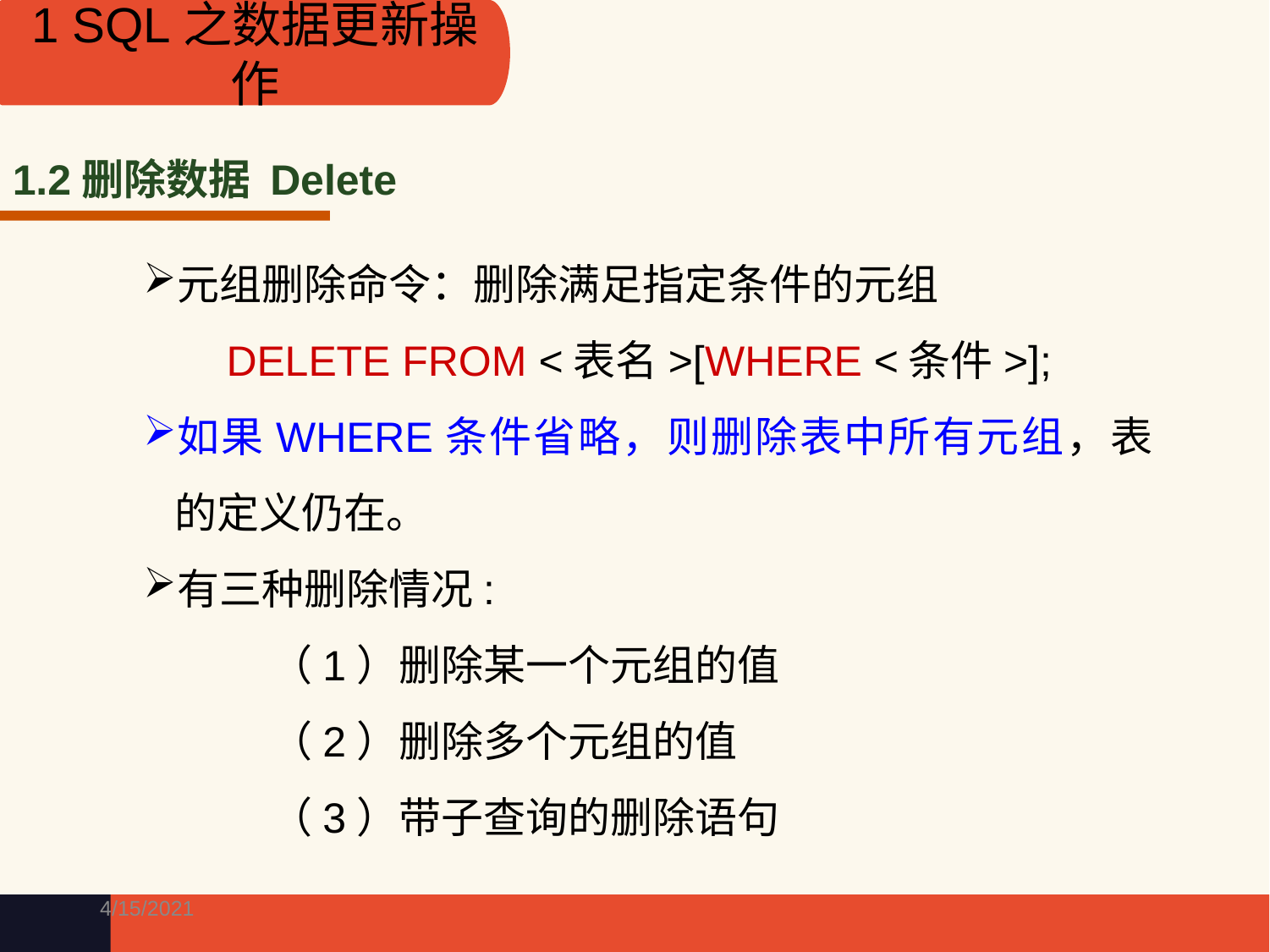

1 SQL之数据更新操作
1.2删除数据 Delete

元组删除命令：删除满足指定条件的元组
       DELETE FROM <表名>[WHERE <条件>];
如果WHERE条件省略，则删除表中所有元组，表的定义仍在。
有三种删除情况:
（1）删除某一个元组的值
（2）删除多个元组的值
（3）带子查询的删除语句
4/15/2021